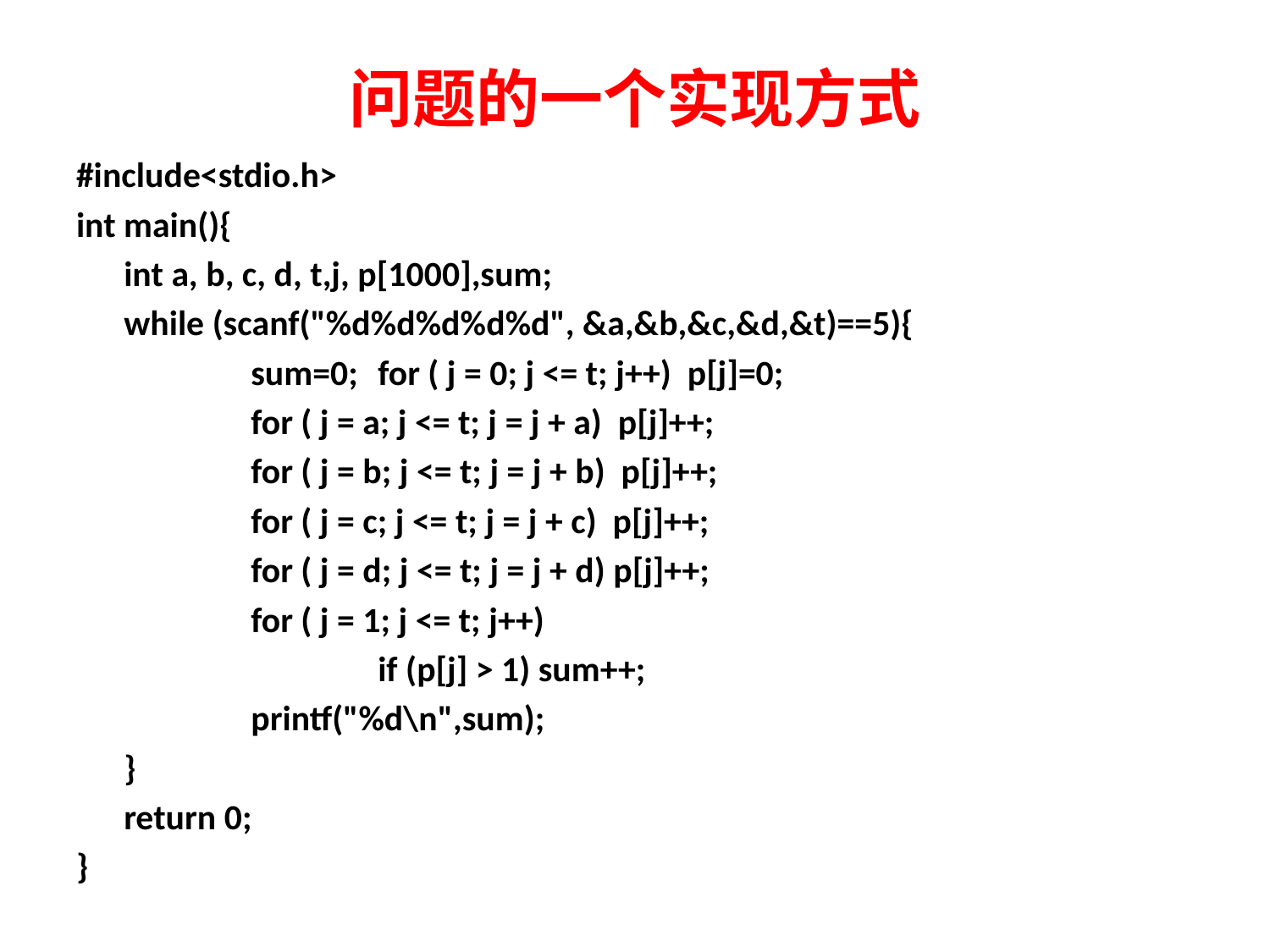

# 问题的一个实现方式
#include<stdio.h>
int main(){
	int a, b, c, d, t,j, p[1000],sum;
	while (scanf("%d%d%d%d%d", &a,&b,&c,&d,&t)==5){
		sum=0;	for ( j = 0; j <= t; j++)  p[j]=0;
		for ( j = a; j <= t; j = j + a)  p[j]++;
		for ( j = b; j <= t; j = j + b)  p[j]++;
		for ( j = c; j <= t; j = j + c)  p[j]++;
		for ( j = d; j <= t; j = j + d) p[j]++;
		for ( j = 1; j <= t; j++)
			if (p[j] > 1) sum++;
		printf("%d\n",sum);
	}
	return 0;
}